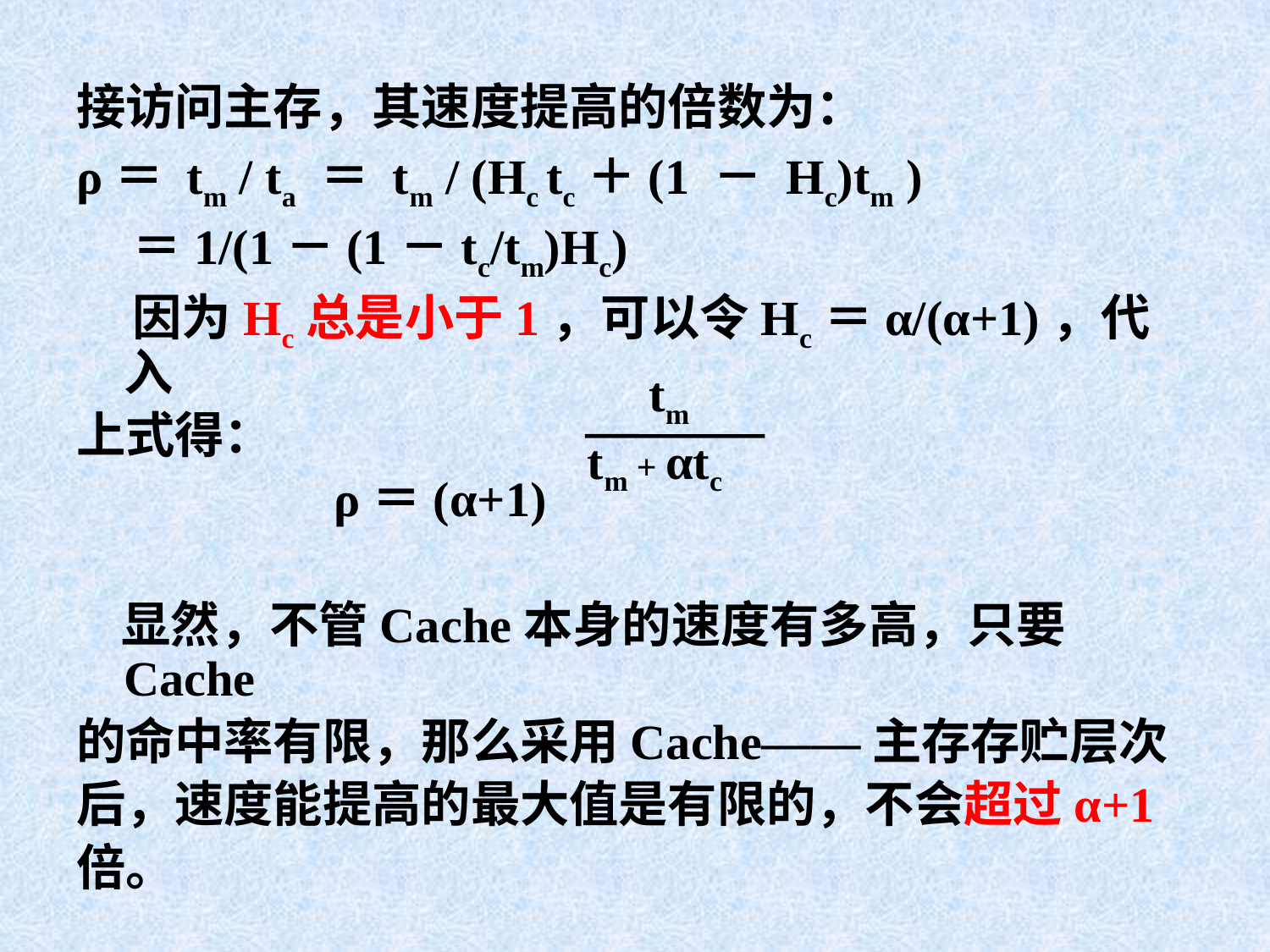

接访问主存，其速度提高的倍数为：
ρ＝ tm / ta ＝ tm / (Hc tc＋(1 － Hc)tm )
    ＝1/(1－(1－tc/tm)Hc)
    因为Hc总是小于1，可以令Hc＝α/(α+1)，代入
上式得：
                     ρ＝(α+1)

   显然，不管Cache本身的速度有多高，只要Cache
的命中率有限，那么采用Cache——主存存贮层次
后，速度能提高的最大值是有限的，不会超过α+1
倍。
     tm
tm + αtc